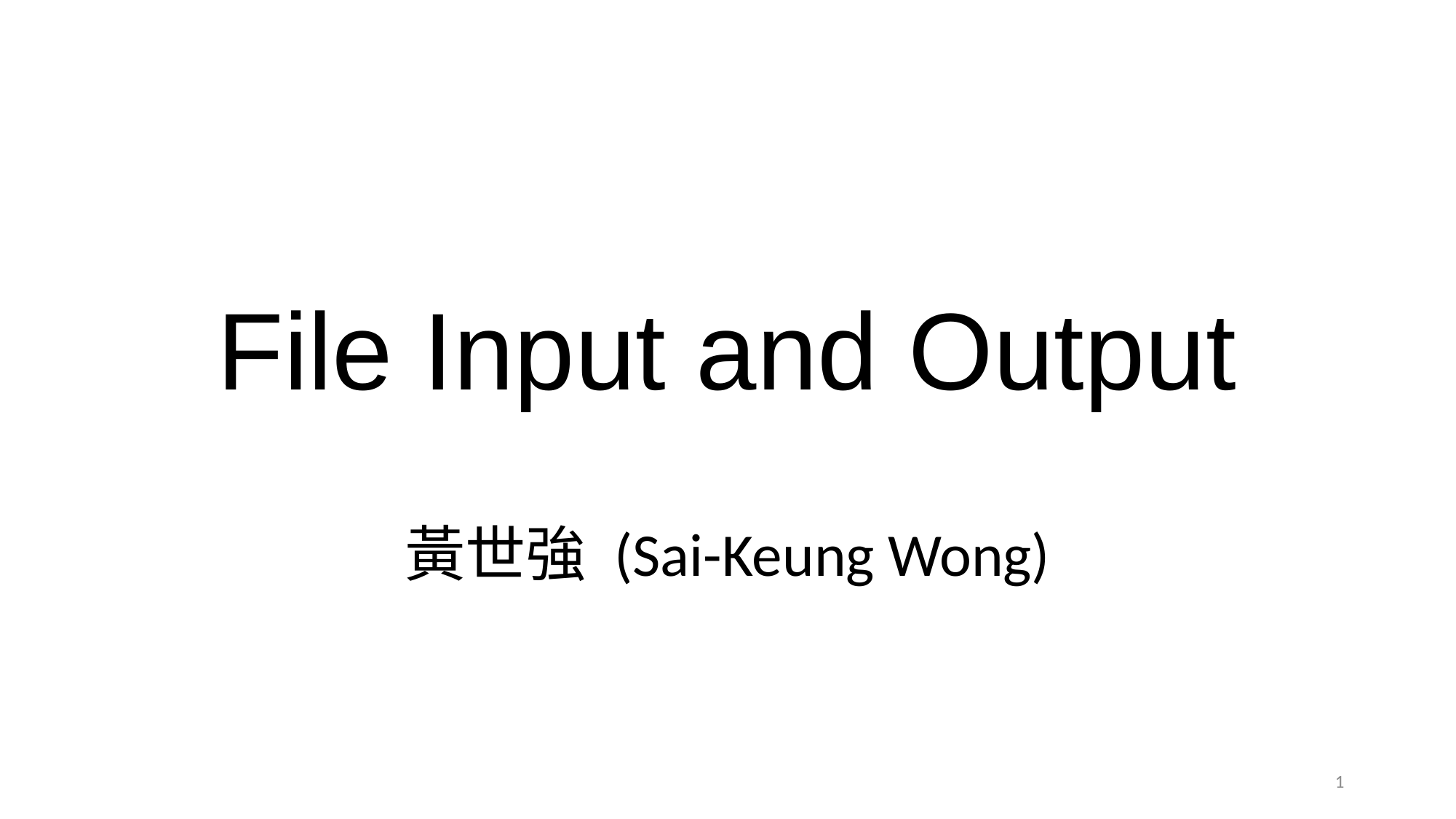

# File Input and Output

黃世強 (Sai-Keung Wong)
1